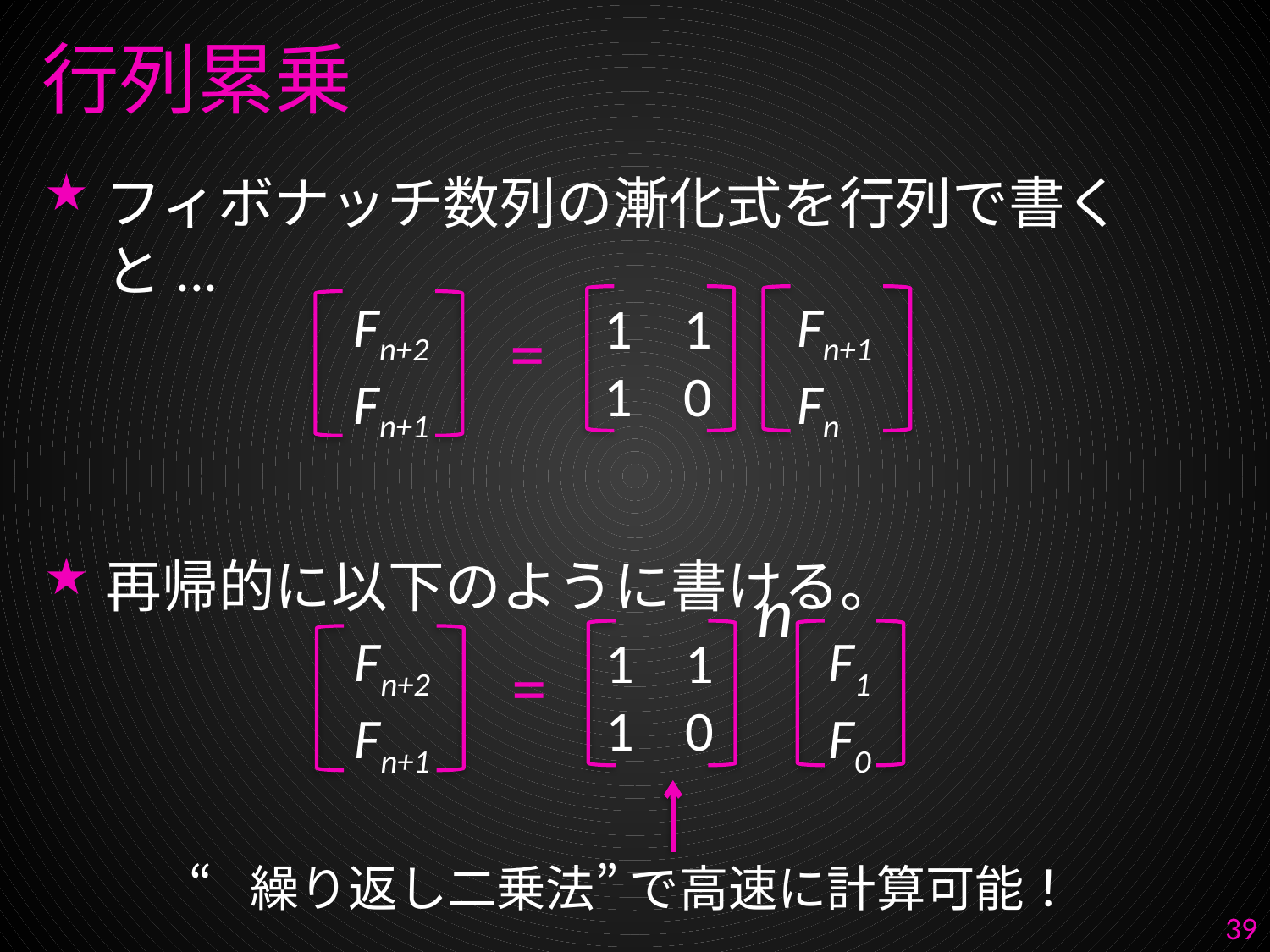

# 行列累乗
フィボナッチ数列の漸化式を行列で書くと...

再帰的に以下のように書ける。
Fn+1
Fn
Fn+2
Fn+1

1    1
1    0

=
n
F1
F0
Fn+2
Fn+1

1    1
1    0

=
“繰り返し二乗法” で高速に計算可能！
39